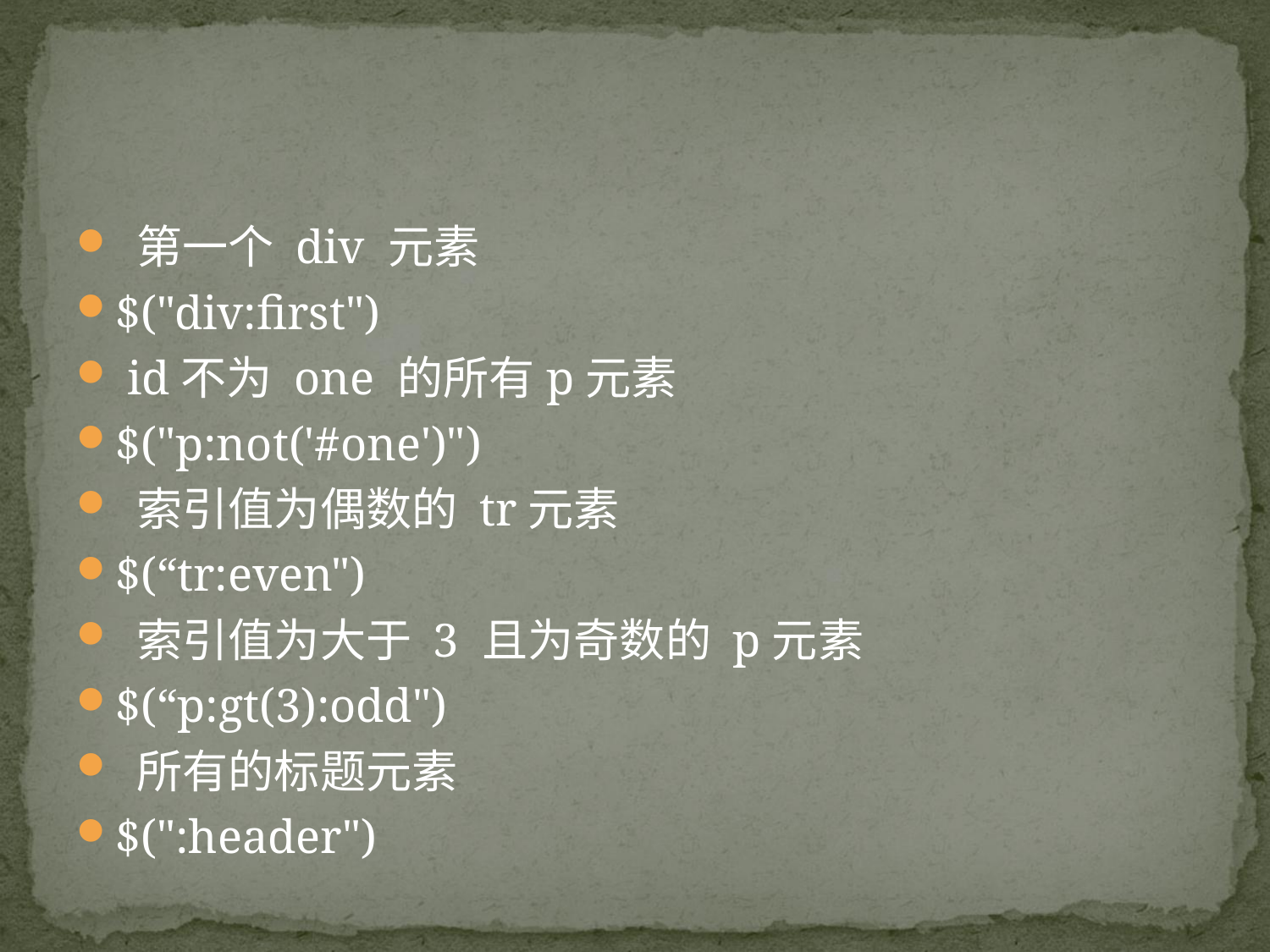

#
 第一个 div 元素
$("div:first")
 id不为 one 的所有p元素
$("p:not('#one')")
 索引值为偶数的 tr元素
$(“tr:even")
 索引值为大于 3 且为奇数的 p元素
$(“p:gt(3):odd")
 所有的标题元素
$(":header")